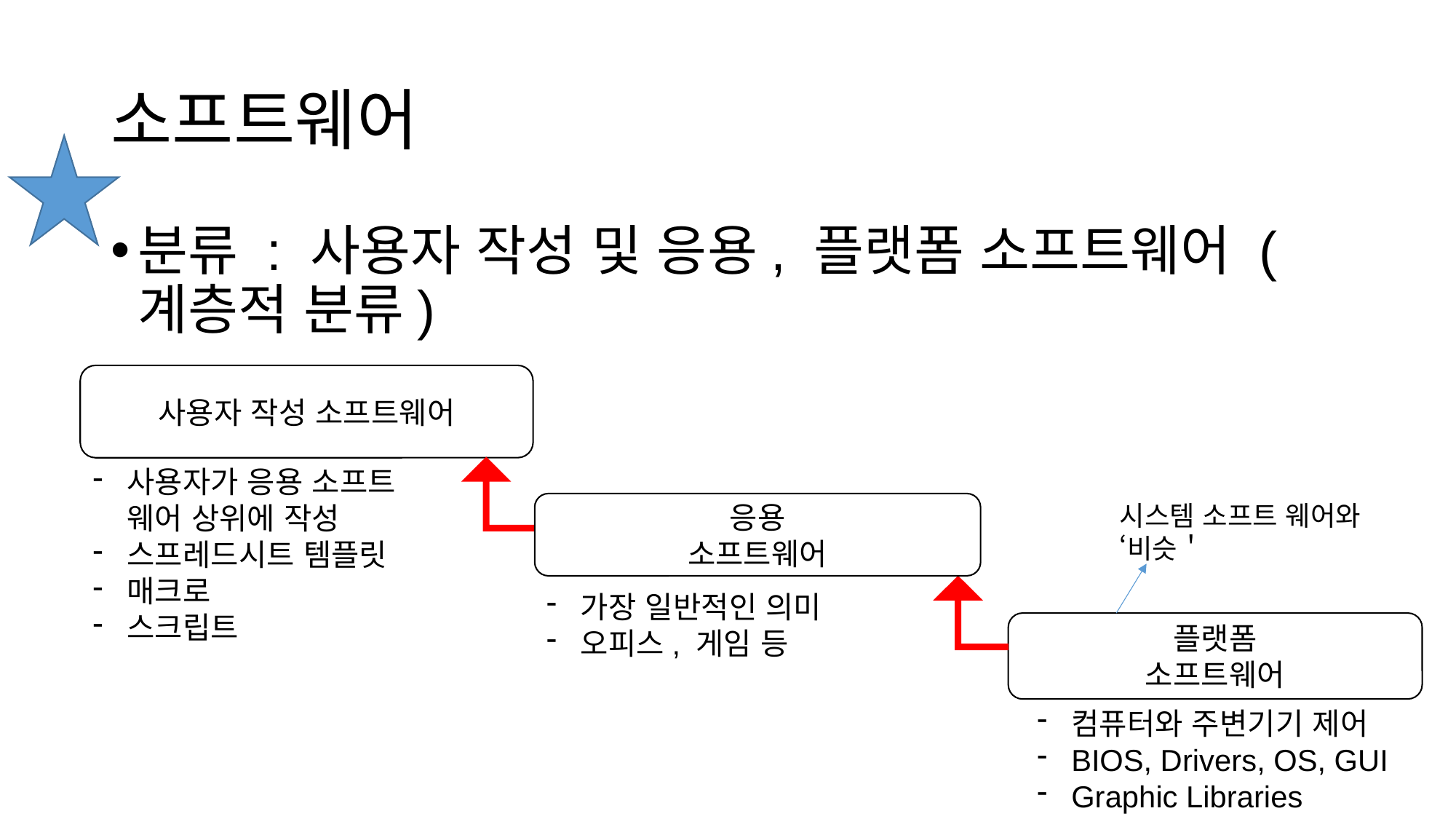

# 소프트웨어

분류 : 사용자 작성 및 응용, 플랫폼 소프트웨어 (계층적 분류)
사용자 작성 소프트웨어
사용자가 응용 소프트 웨어 상위에 작성
스프레드시트 템플릿
매크로
스크립트

응용
소프트웨어
시스템 소프트 웨어와 ‘비슷＇

가장 일반적인 의미
오피스, 게임 등
플랫폼
소프트웨어
컴퓨터와 주변기기 제어
BIOS, Drivers, OS, GUI
Graphic Libraries